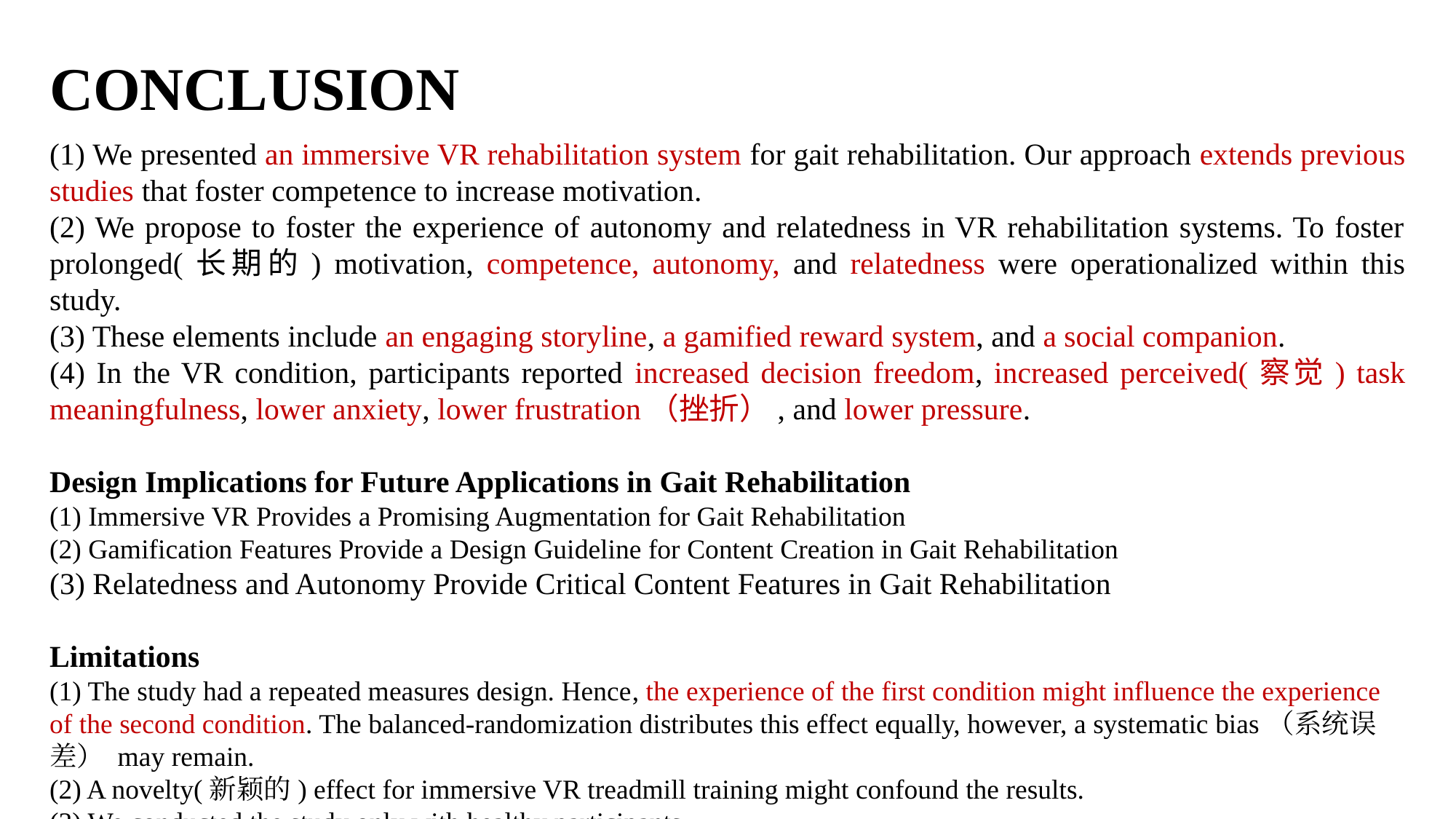

CONCLUSION
(1) We presented an immersive VR rehabilitation system for gait rehabilitation. Our approach extends previous studies that foster competence to increase motivation.
(2) We propose to foster the experience of autonomy and relatedness in VR rehabilitation systems. To foster prolonged(长期的) motivation, competence, autonomy, and relatedness were operationalized within this study.
(3) These elements include an engaging storyline, a gamified reward system, and a social companion.
(4) In the VR condition, participants reported increased decision freedom, increased perceived(察觉) task meaningfulness, lower anxiety, lower frustration（挫折）, and lower pressure.

Design Implications for Future Applications in Gait Rehabilitation
(1) Immersive VR Provides a Promising Augmentation for Gait Rehabilitation
(2) Gamification Features Provide a Design Guideline for Content Creation in Gait Rehabilitation
(3) Relatedness and Autonomy Provide Critical Content Features in Gait Rehabilitation

Limitations
(1) The study had a repeated measures design. Hence, the experience of the first condition might influence the experience of the second condition. The balanced-randomization distributes this effect equally, however, a systematic bias（系统误差） may remain.
(2) A novelty(新颖的) effect for immersive VR treadmill training might confound the results.
(3) We conducted the study only with healthy participants.